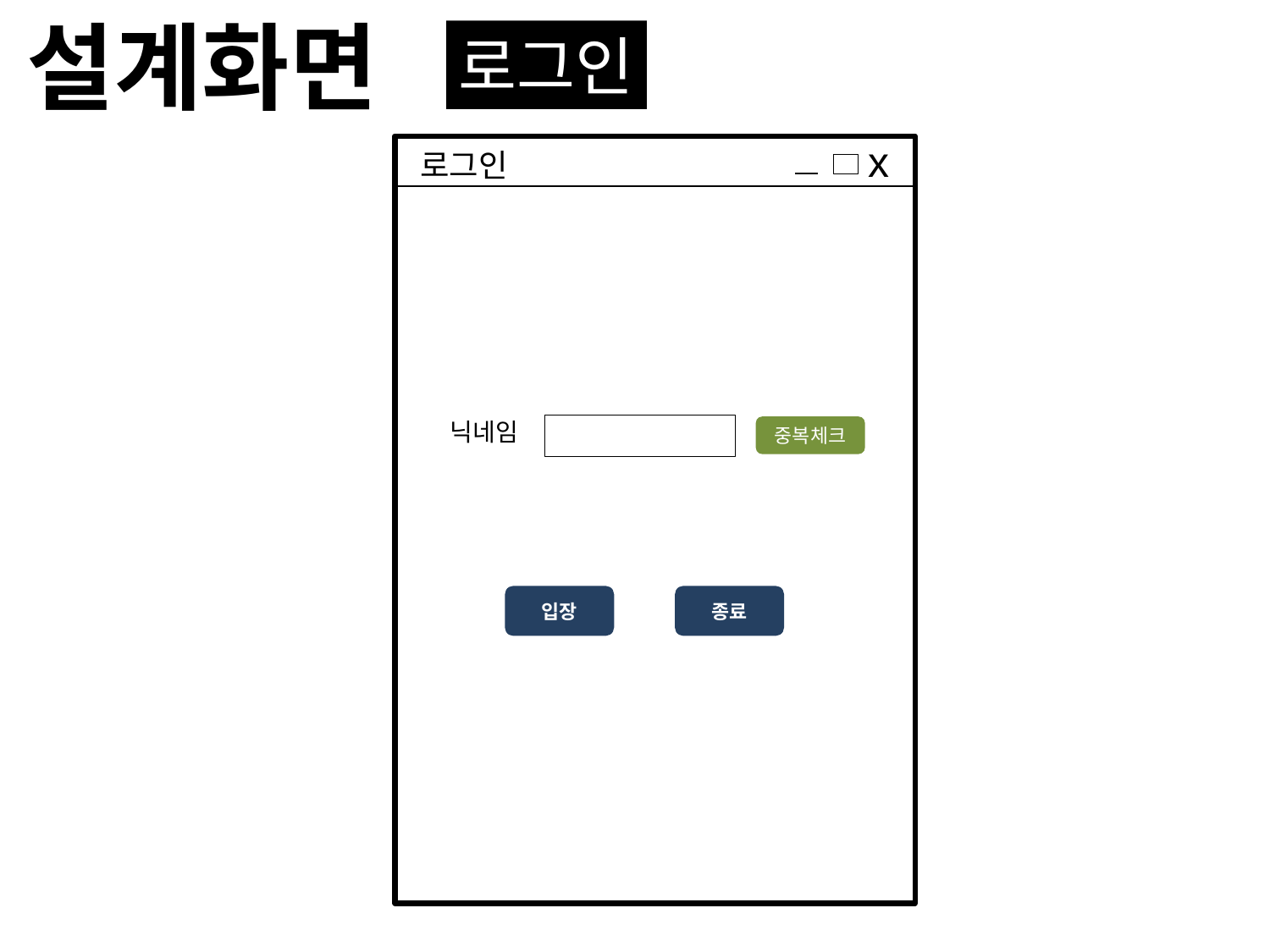

설계화면
로그인

로그인
x

닉네임

중복체크
입장
종료